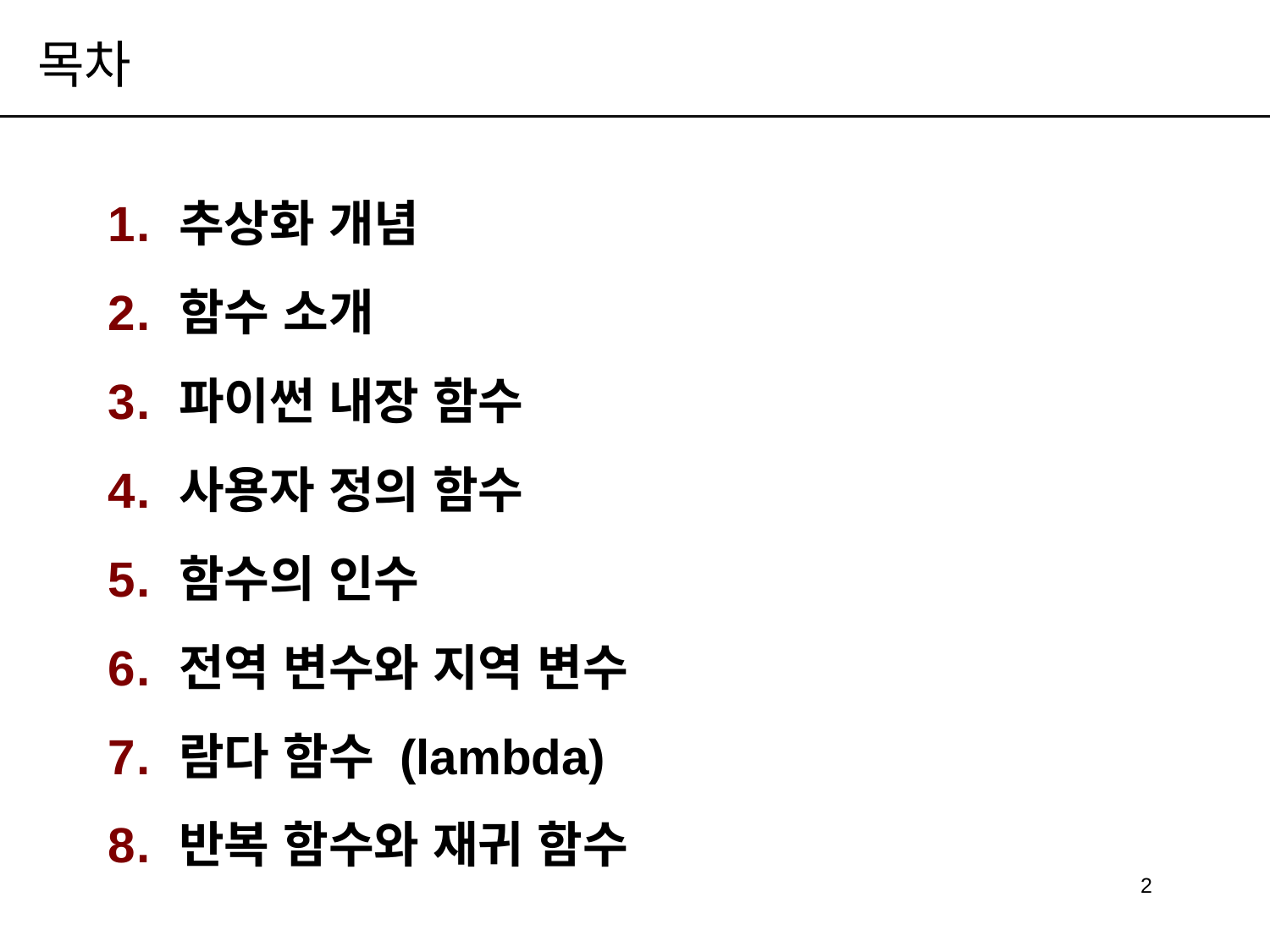

# 목차
추상화 개념
함수 소개
파이썬 내장 함수
사용자 정의 함수
함수의 인수
전역 변수와 지역 변수
람다 함수 (lambda)
반복 함수와 재귀 함수

2